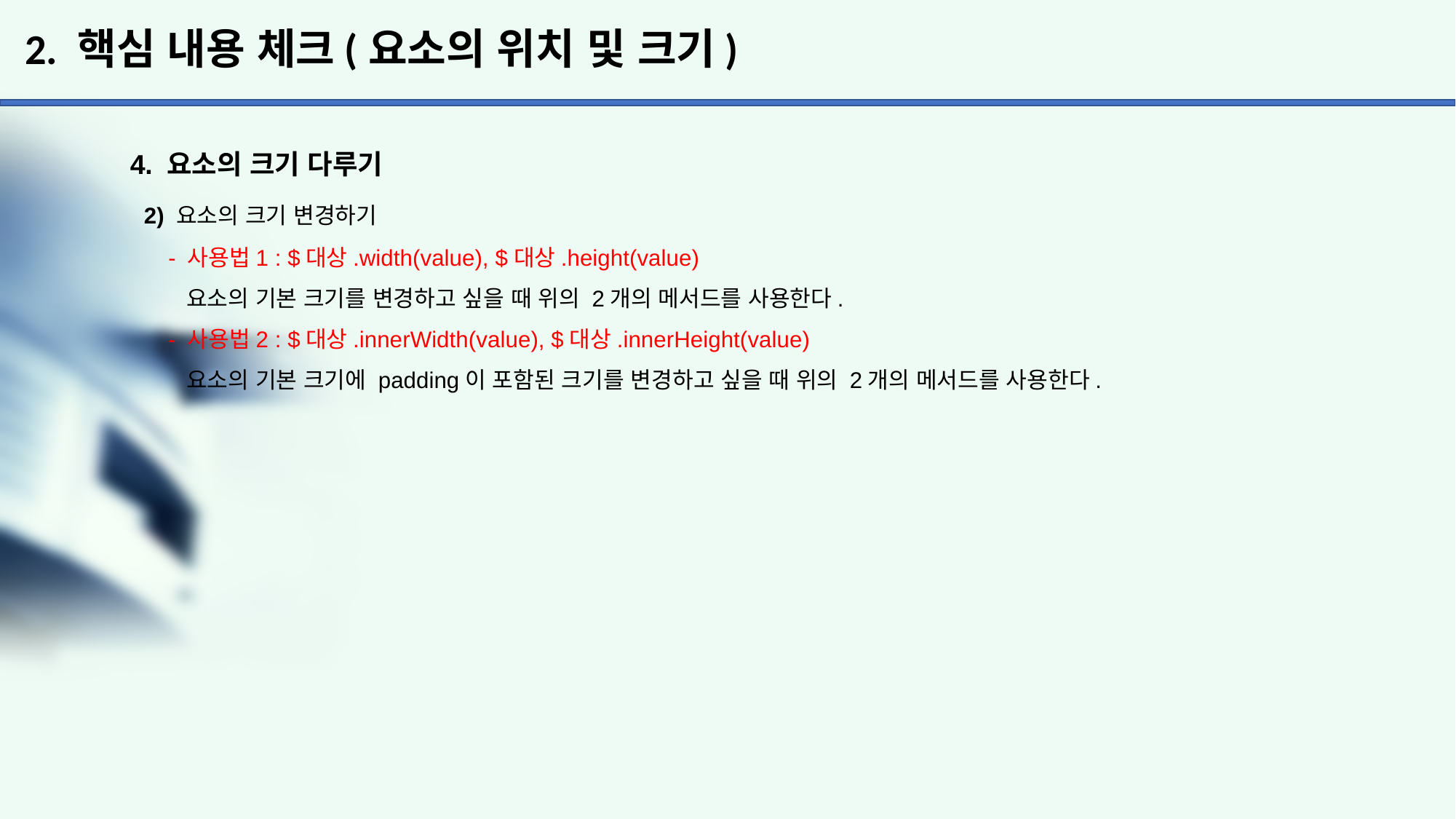

# 2. 핵심 내용 체크(요소의 위치 및 크기)
4. 요소의 크기 다루기
  2) 요소의 크기 변경하기
      - 사용법1 : $대상.width(value), $대상.height(value)
        요소의 기본 크기를 변경하고 싶을 때 위의 2개의 메서드를 사용한다.
      - 사용법2 : $대상.innerWidth(value), $대상.innerHeight(value)
        요소의 기본 크기에 padding이 포함된 크기를 변경하고 싶을 때 위의 2개의 메서드를 사용한다.